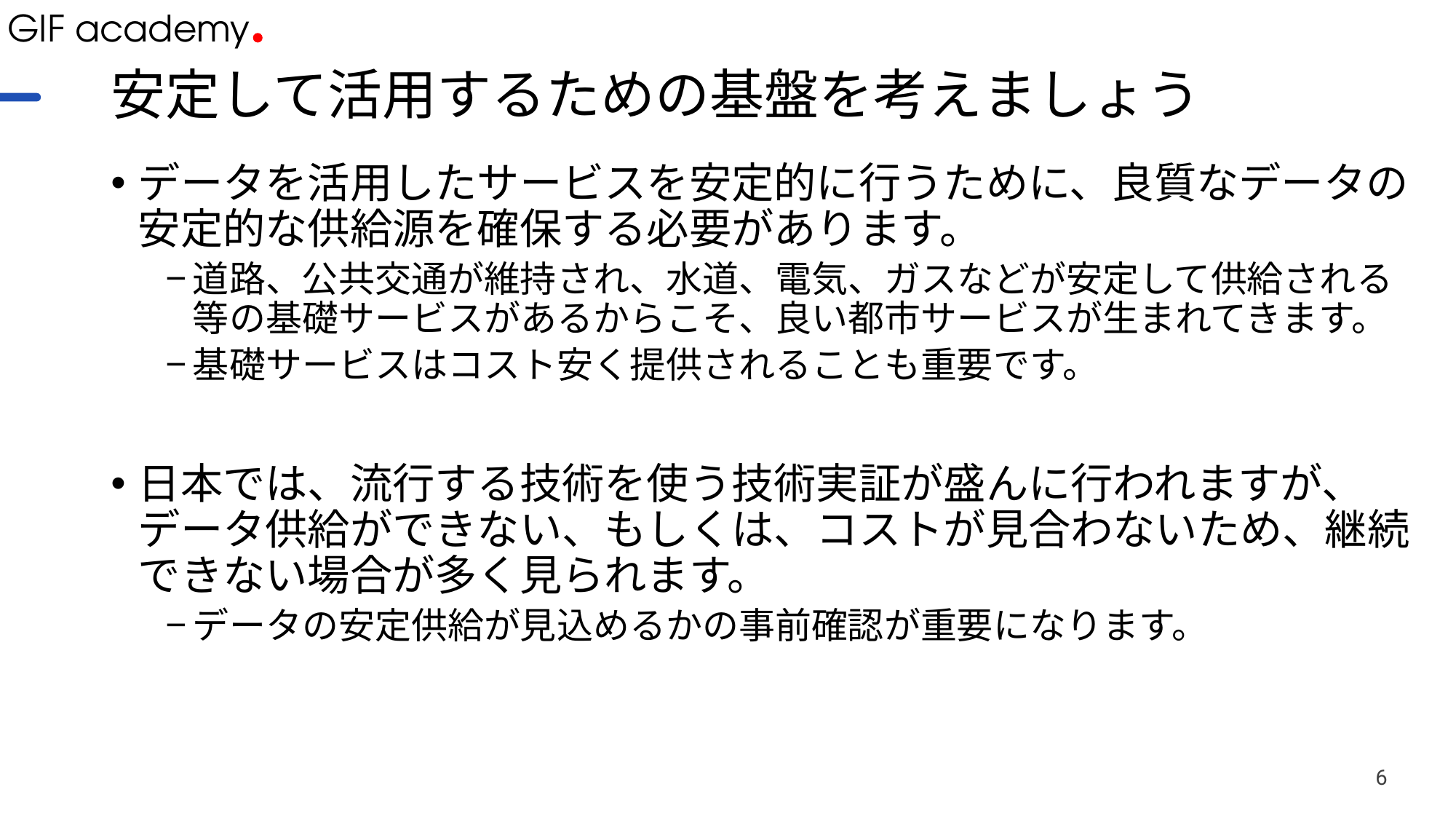

# 安定して活用するための基盤を考えましょう
データを活用したサービスを安定的に行うために、良質なデータの安定的な供給源を確保する必要があります。
道路、公共交通が維持され、水道、電気、ガスなどが安定して供給される等の基礎サービスがあるからこそ、良い都市サービスが生まれてきます。
基礎サービスはコスト安く提供されることも重要です。

日本では、流行する技術を使う技術実証が盛んに行われますが、データ供給ができない、もしくは、コストが見合わないため、継続できない場合が多く見られます。
データの安定供給が見込めるかの事前確認が重要になります。

6